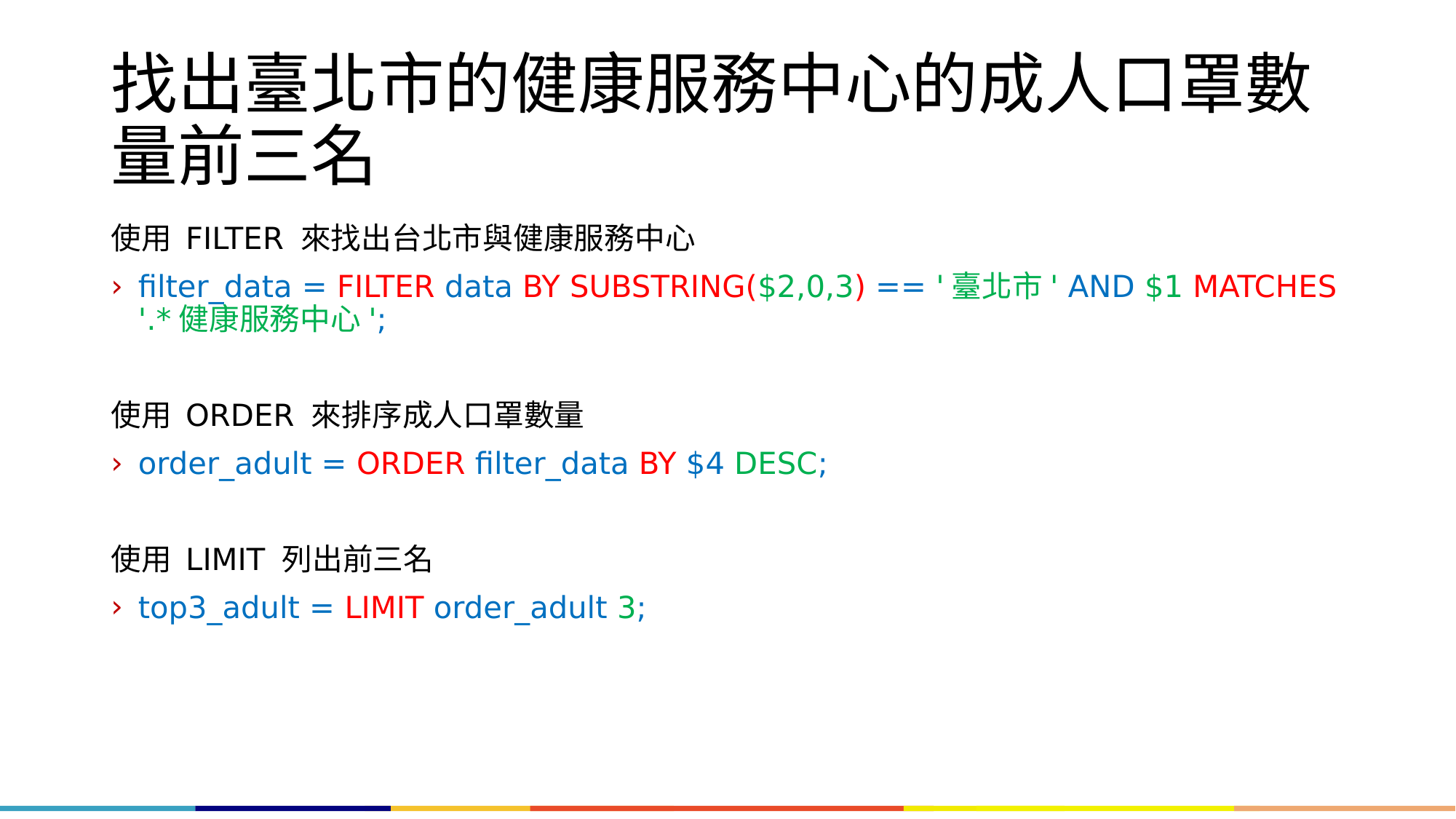

# 找出臺北市的健康服務中心的成人口罩數量前三名
使用 FILTER 來找出台北市與健康服務中心
filter_data = FILTER data BY SUBSTRING($2,0,3) == '臺北市' AND $1 MATCHES '.*健康服務中心';

使用 ORDER 來排序成人口罩數量
order_adult = ORDER filter_data BY $4 DESC;

使用 LIMIT 列出前三名
top3_adult = LIMIT order_adult 3;